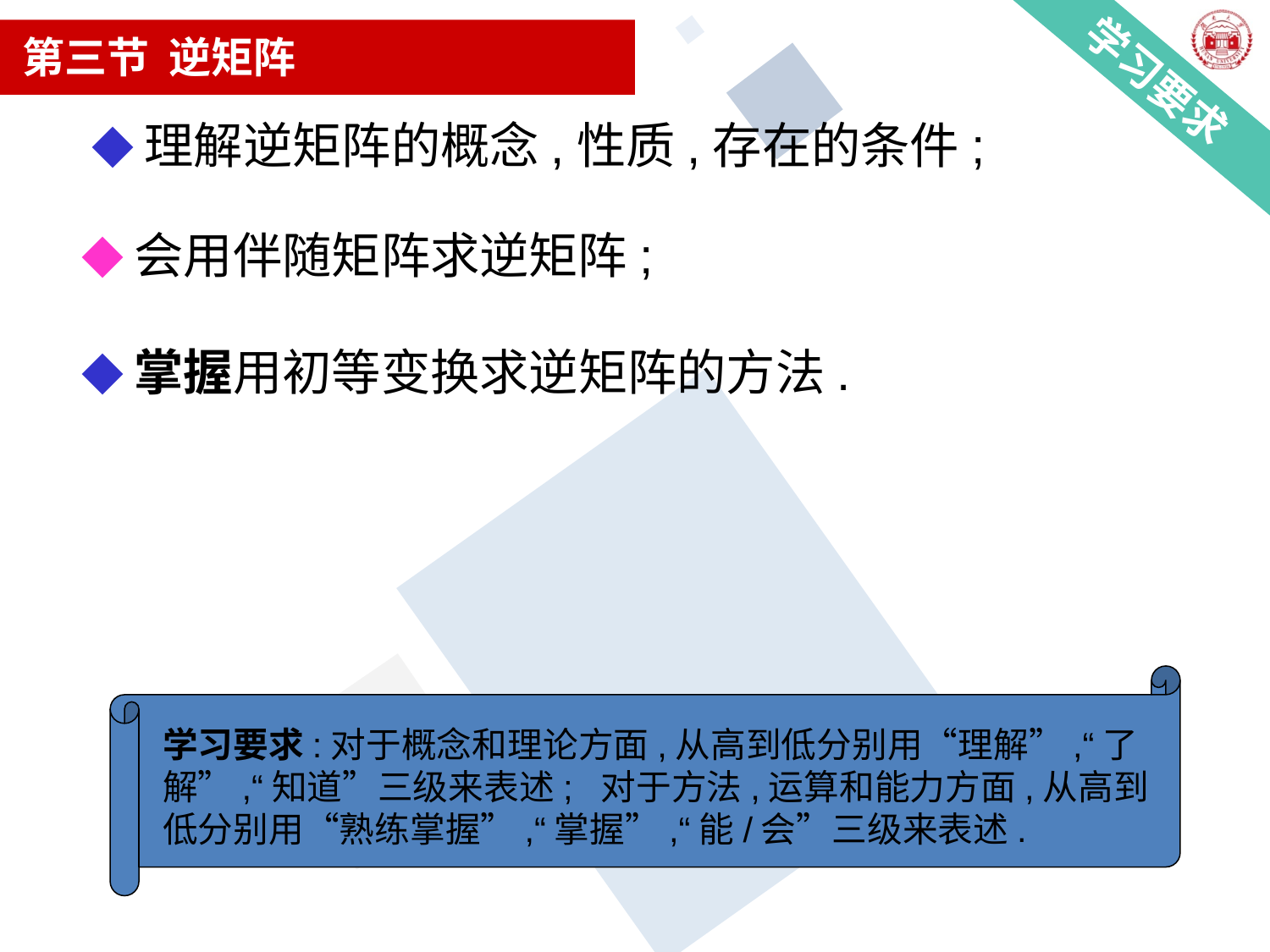

# 第三节  逆矩阵
学习要求
◆理解逆矩阵的概念,性质,存在的条件;
◆会用伴随矩阵求逆矩阵;
◆掌握用初等变换求逆矩阵的方法.

学习要求:对于概念和理论方面,从高到低分别用“理解”,“了解”,“知道”三级来表述;  对于方法,运算和能力方面,从高到低分别用“熟练掌握”,“掌握”,“能/会”三级来表述.